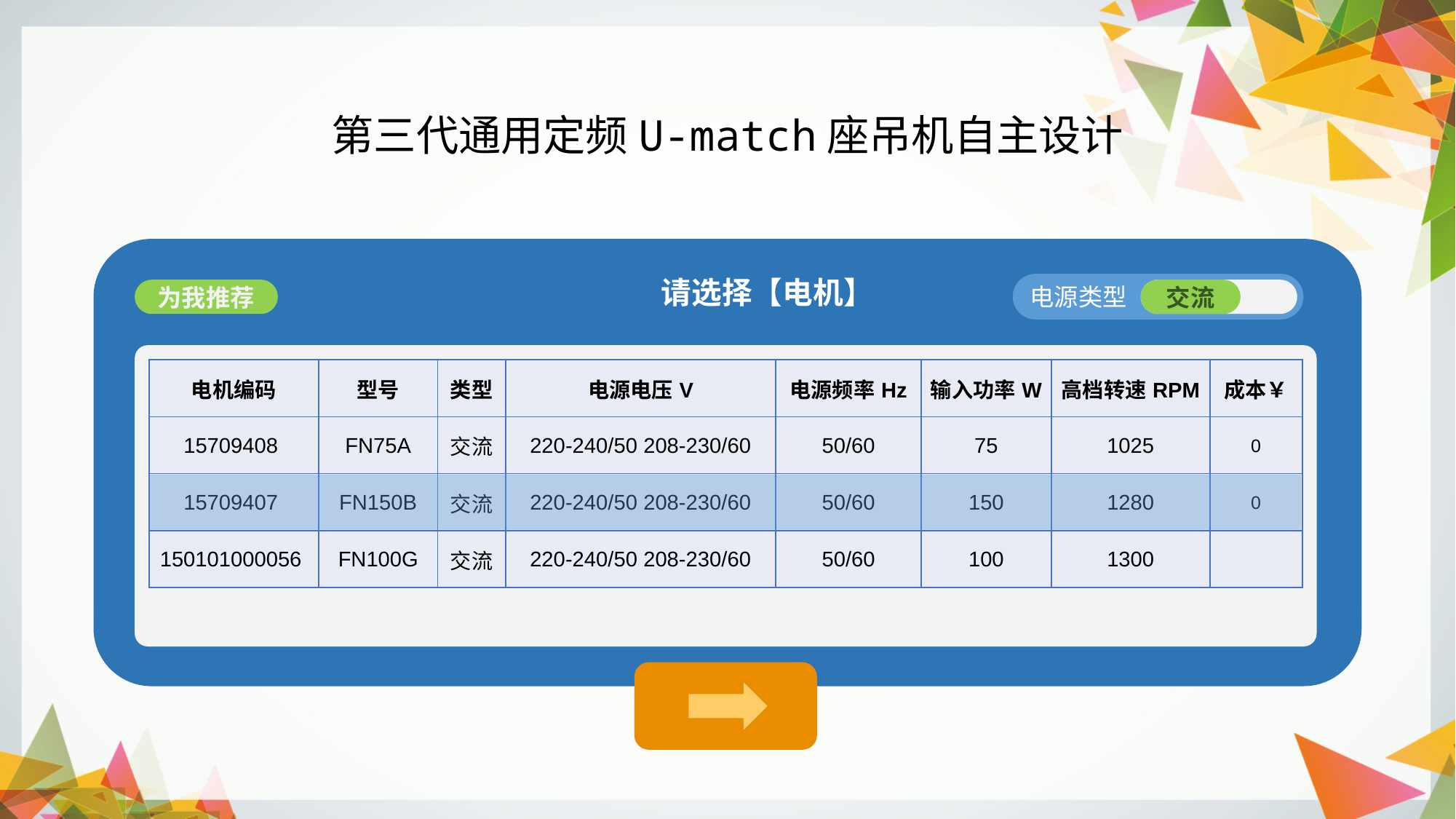

第三代通用定频U-match座吊机自主设计

请选择【电机】
电源类型

交流
为我推荐

| 电机编码 | 型号 | 类型 | 电源电压V | 电源频率Hz | 输入功率W | 高档转速RPM | 成本￥ |
| --- | --- | --- | --- | --- | --- | --- | --- |
| 15709408 | FN75A | 交流 | 220-240/50 208-230/60 | 50/60 | 75 | 1025 | 0 |
| 15709407 | FN150B | 交流 | 220-240/50 208-230/60 | 50/60 | 150 | 1280 | 0 |
| 150101000056 | FN100G | 交流 | 220-240/50 208-230/60 | 50/60 | 100 | 1300 |  |